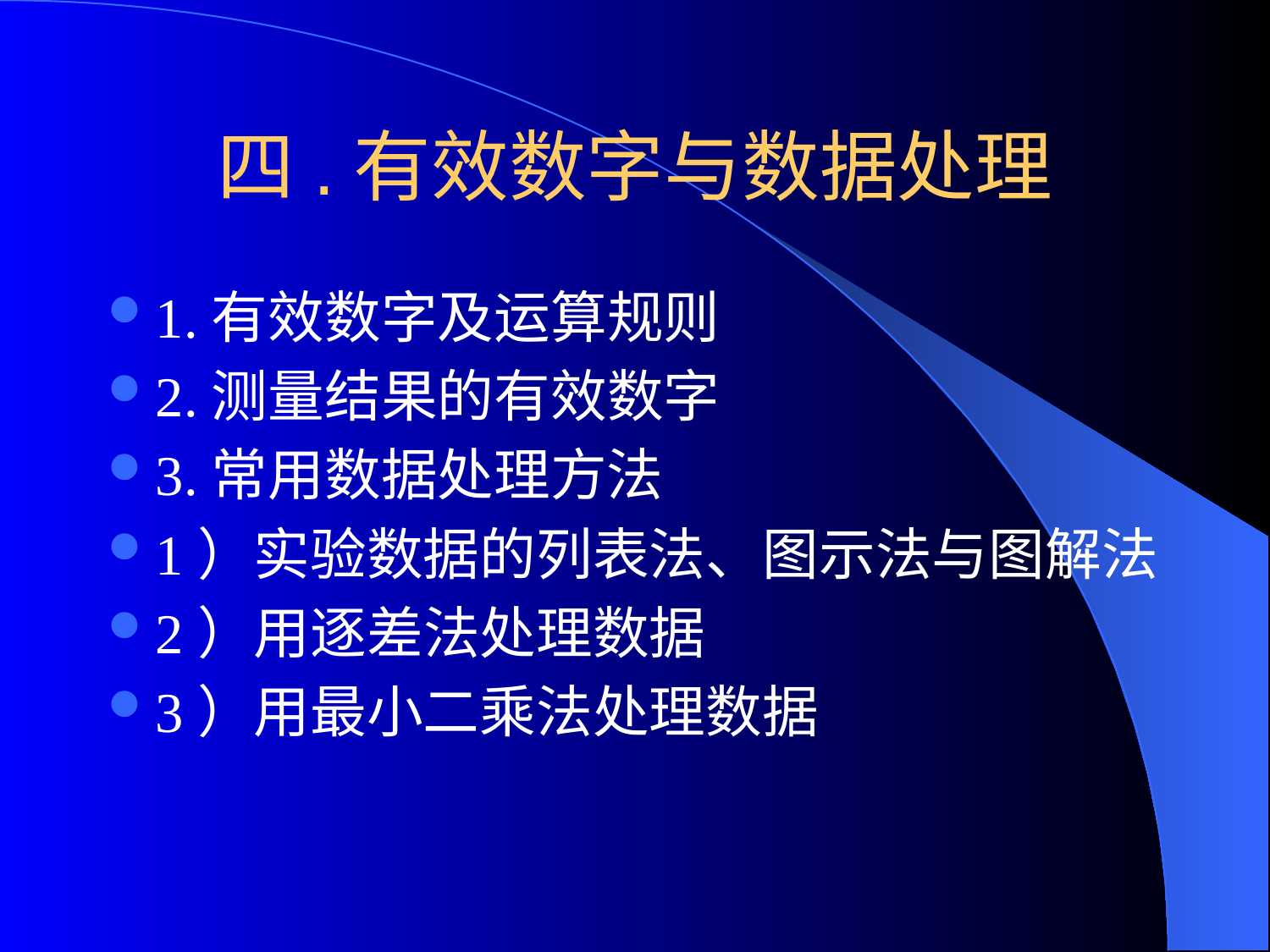

四.有效数字与数据处理
1.有效数字及运算规则
2.测量结果的有效数字
3.常用数据处理方法
1）实验数据的列表法、图示法与图解法
2）用逐差法处理数据
3）用最小二乘法处理数据